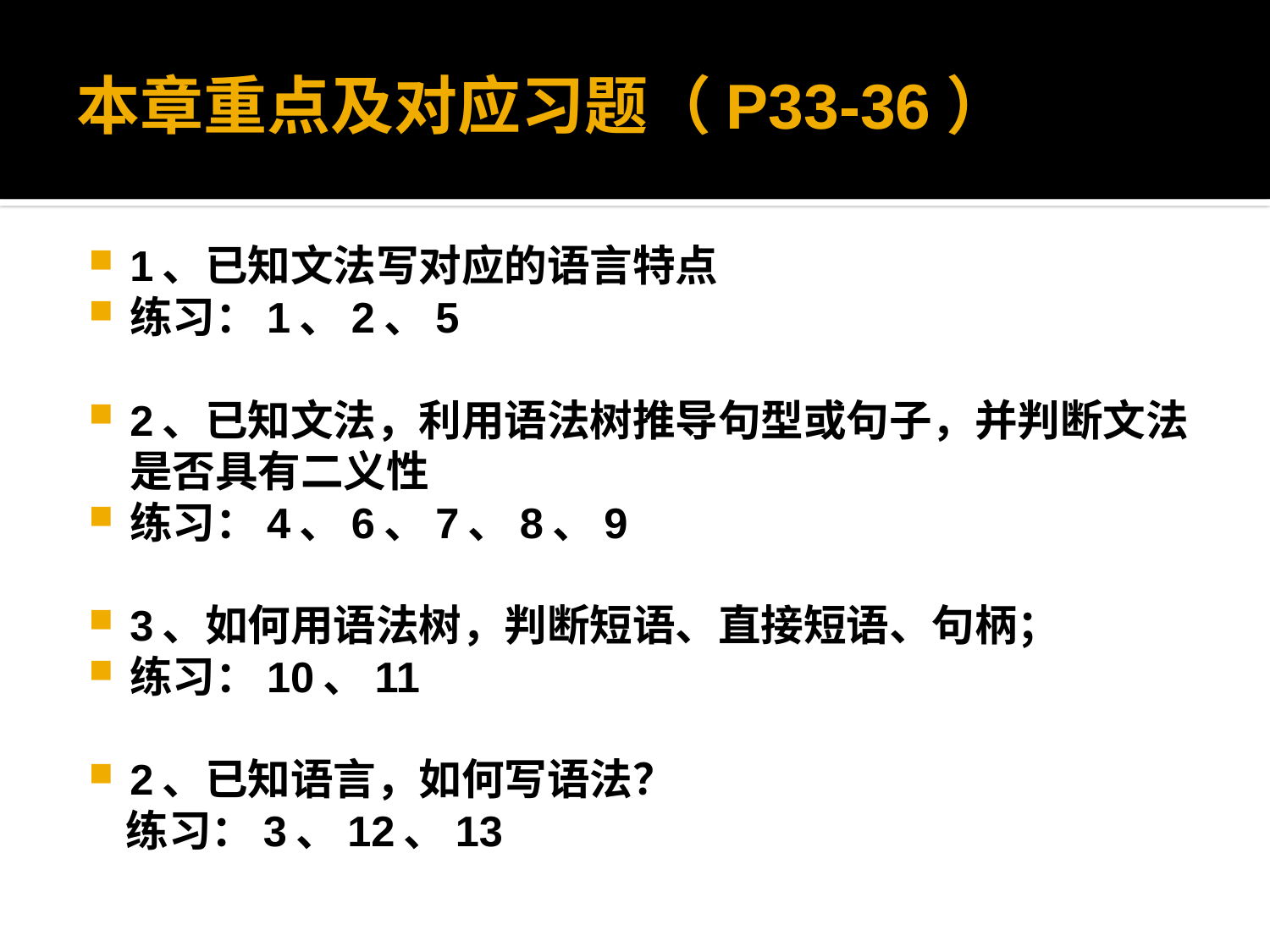

# 本章重点及对应习题（P33-36）
1、已知文法写对应的语言特点
练习：1、2、5

2、已知文法，利用语法树推导句型或句子，并判断文法是否具有二义性
练习：4、6、7、8、9

3、如何用语法树，判断短语、直接短语、句柄；
练习：10、11

2、已知语言，如何写语法？
   练习：3、12、13